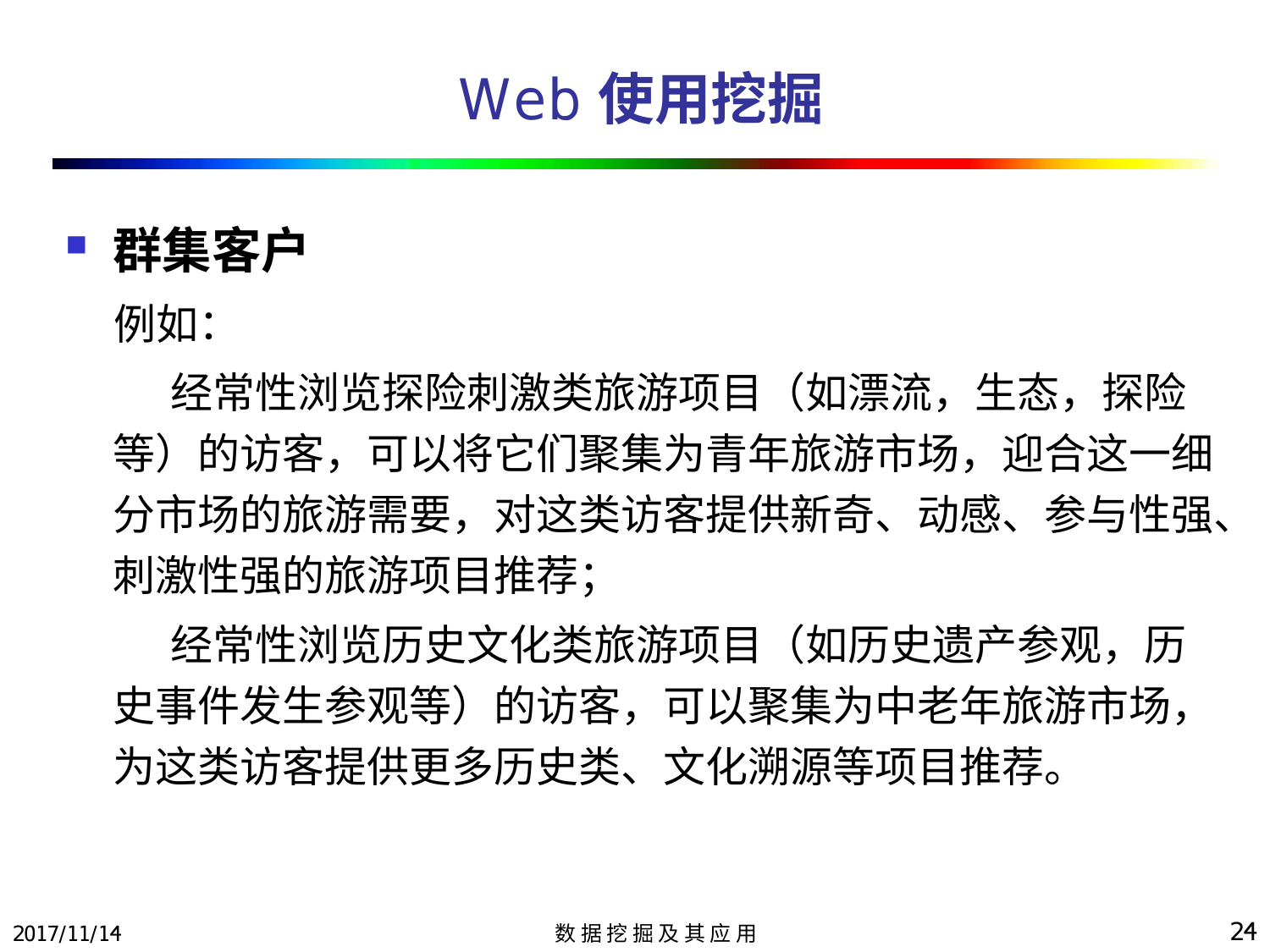

# Web使用挖掘
群集客户
    例如：
          经常性浏览探险刺激类旅游项目（如漂流，生态，探险等）的访客，可以将它们聚集为青年旅游市场，迎合这一细分市场的旅游需要，对这类访客提供新奇、动感、参与性强、刺激性强的旅游项目推荐；
          经常性浏览历史文化类旅游项目（如历史遗产参观，历史事件发生参观等）的访客，可以聚集为中老年旅游市场，为这类访客提供更多历史类、文化溯源等项目推荐。

2017/11/14
24
数 据 挖 掘 及 其 应 用